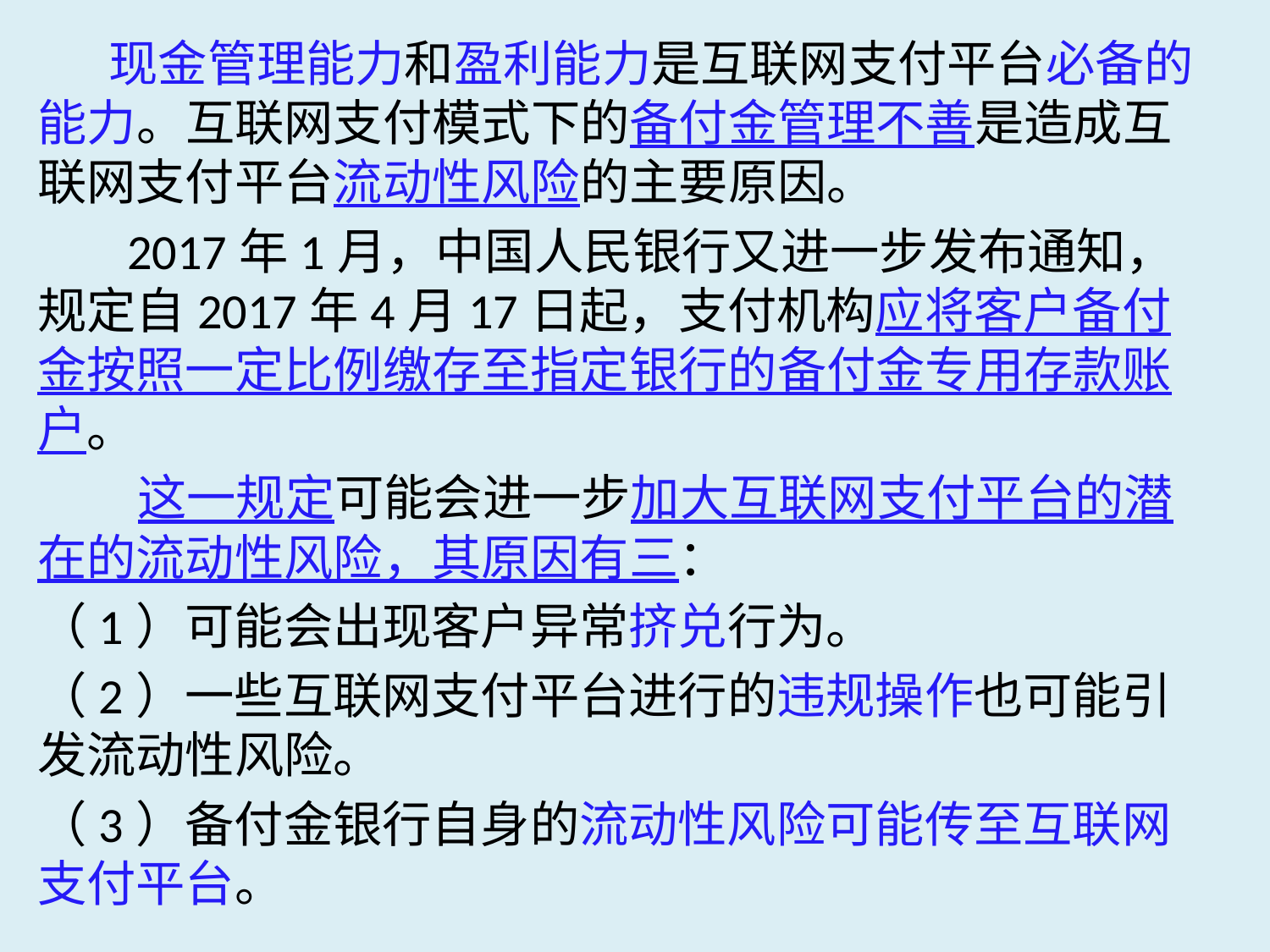

现金管理能力和盈利能力是互联网支付平台必备的能力。互联网支付模式下的备付金管理不善是造成互联网支付平台流动性风险的主要原因。
        2017年1月，中国人民银行又进一步发布通知，规定自2017年4月17日起，支付机构应将客户备付金按照一定比例缴存至指定银行的备付金专用存款账户。
        这一规定可能会进一步加大互联网支付平台的潜在的流动性风险，其原因有三：
（1）可能会出现客户异常挤兑行为。
（2）一些互联网支付平台进行的违规操作也可能引发流动性风险。
（3）备付金银行自身的流动性风险可能传至互联网支付平台。
32